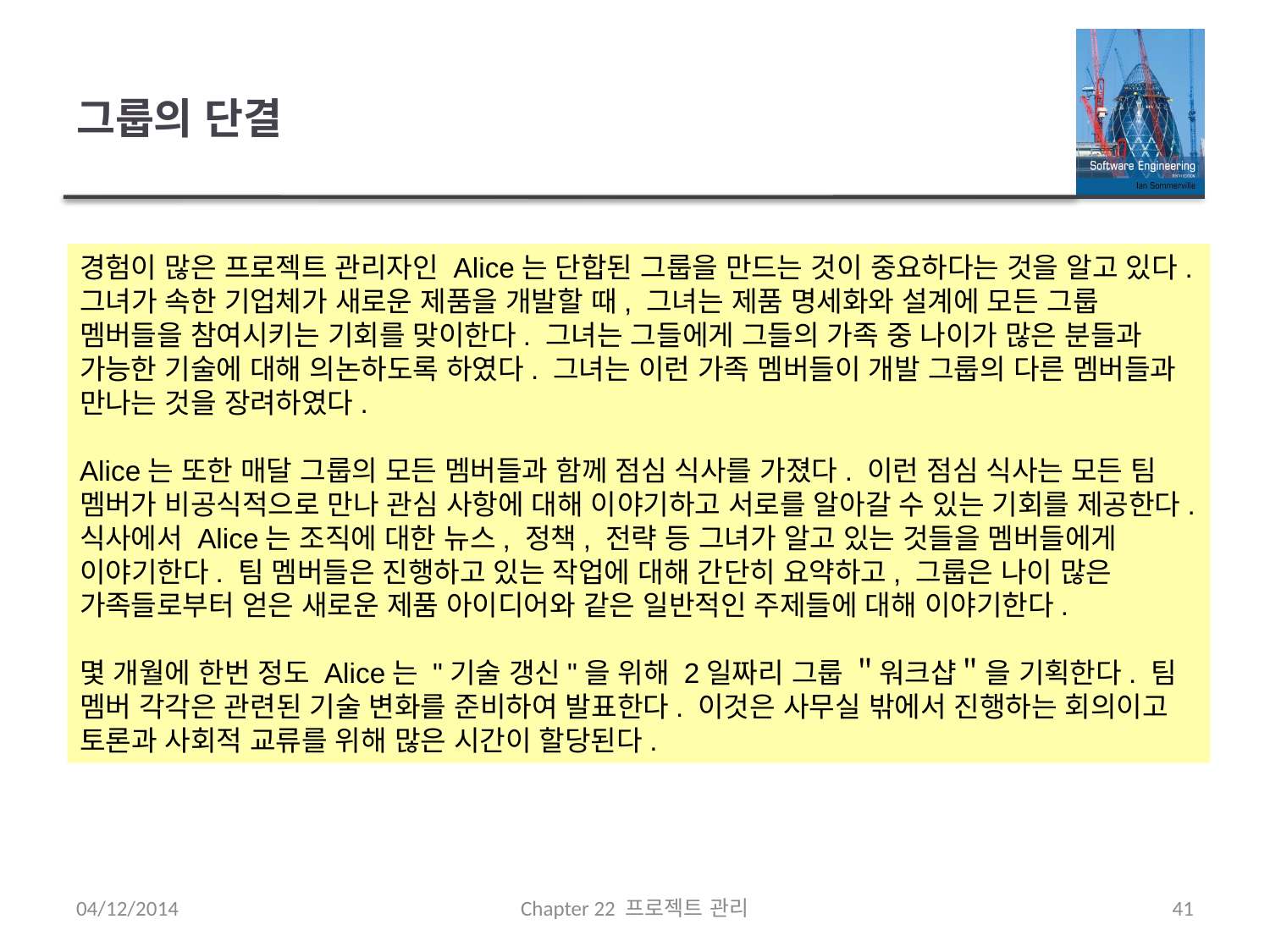

# 그룹의 단결
경험이 많은 프로젝트 관리자인 Alice는 단합된 그룹을 만드는 것이 중요하다는 것을 알고 있다. 그녀가 속한 기업체가 새로운 제품을 개발할 때, 그녀는 제품 명세화와 설계에 모든 그룹 멤버들을 참여시키는 기회를 맞이한다. 그녀는 그들에게 그들의 가족 중 나이가 많은 분들과 가능한 기술에 대해 의논하도록 하였다. 그녀는 이런 가족 멤버들이 개발 그룹의 다른 멤버들과 만나는 것을 장려하였다.

Alice는 또한 매달 그룹의 모든 멤버들과 함께 점심 식사를 가졌다. 이런 점심 식사는 모든 팀 멤버가 비공식적으로 만나 관심 사항에 대해 이야기하고 서로를 알아갈 수 있는 기회를 제공한다. 식사에서 Alice는 조직에 대한 뉴스, 정책, 전략 등 그녀가 알고 있는 것들을 멤버들에게 이야기한다. 팀 멤버들은 진행하고 있는 작업에 대해 간단히 요약하고, 그룹은 나이 많은 가족들로부터 얻은 새로운 제품 아이디어와 같은 일반적인 주제들에 대해 이야기한다.

몇 개월에 한번 정도 Alice는 "기술 갱신"을 위해 2일짜리 그룹 ＂워크샵＂을 기획한다. 팀 멤버 각각은 관련된 기술 변화를 준비하여 발표한다. 이것은 사무실 밖에서 진행하는 회의이고 토론과 사회적 교류를 위해 많은 시간이 할당된다.
04/12/2014
Chapter 22 프로젝트 관리
41